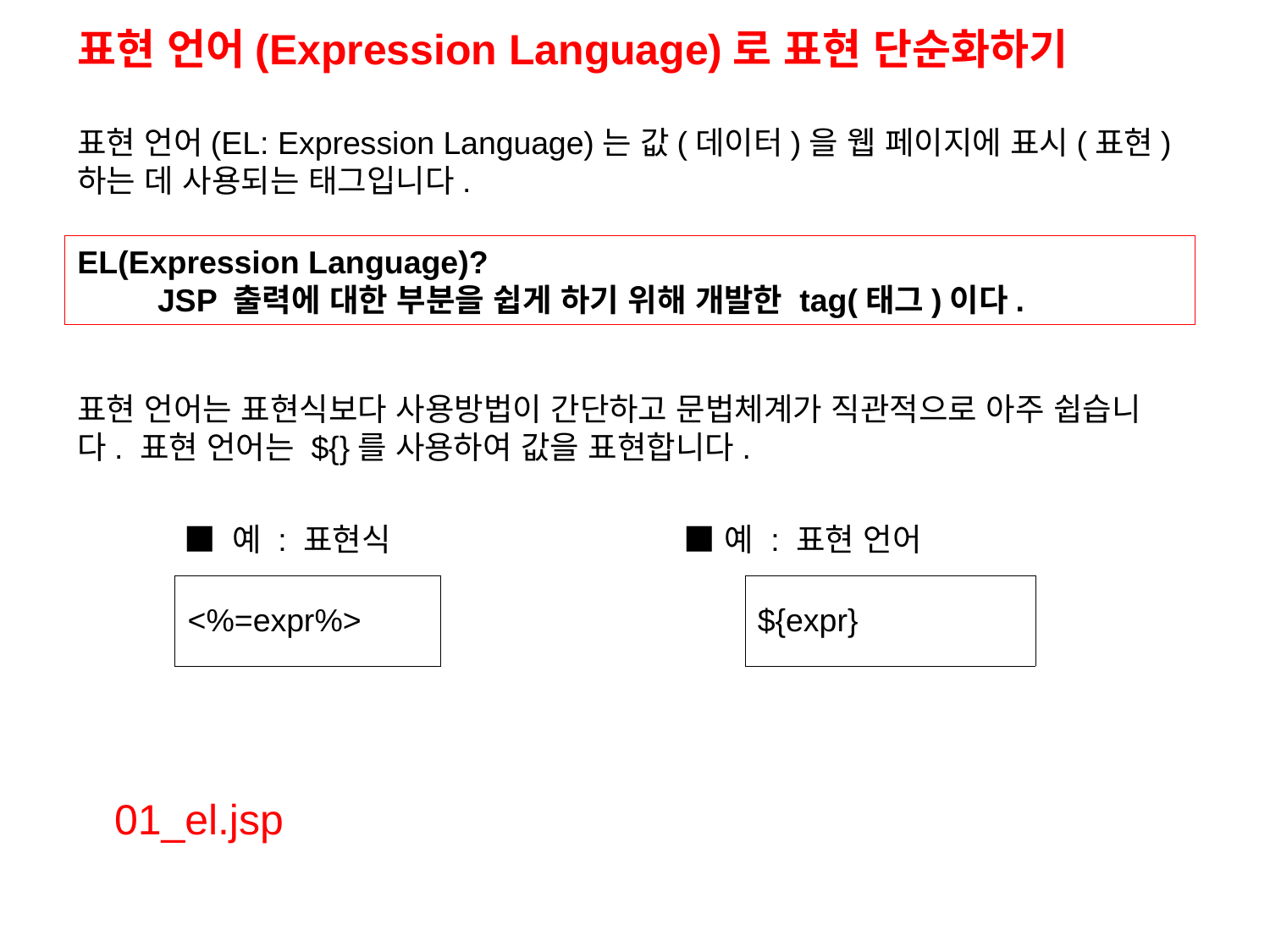

표현 언어(Expression Language)로 표현 단순화하기
표현 언어(EL: Expression Language)는 값(데이터)을 웹 페이지에 표시(표현)하는 데 사용되는 태그입니다.

표현 언어는 표현식보다 사용방법이 간단하고 문법체계가 직관적으로 아주 쉽습니다. 표현 언어는 ${}를 사용하여 값을 표현합니다.

EL(Expression Language)?
         JSP 출력에 대한 부분을 쉽게 하기 위해 개발한 tag(태그)이다.
■ 예 : 표현식                                 ■ 예 : 표현 언어
| <%=expr%> |
| --- |
| ${expr} |
| --- |
01_el.jsp